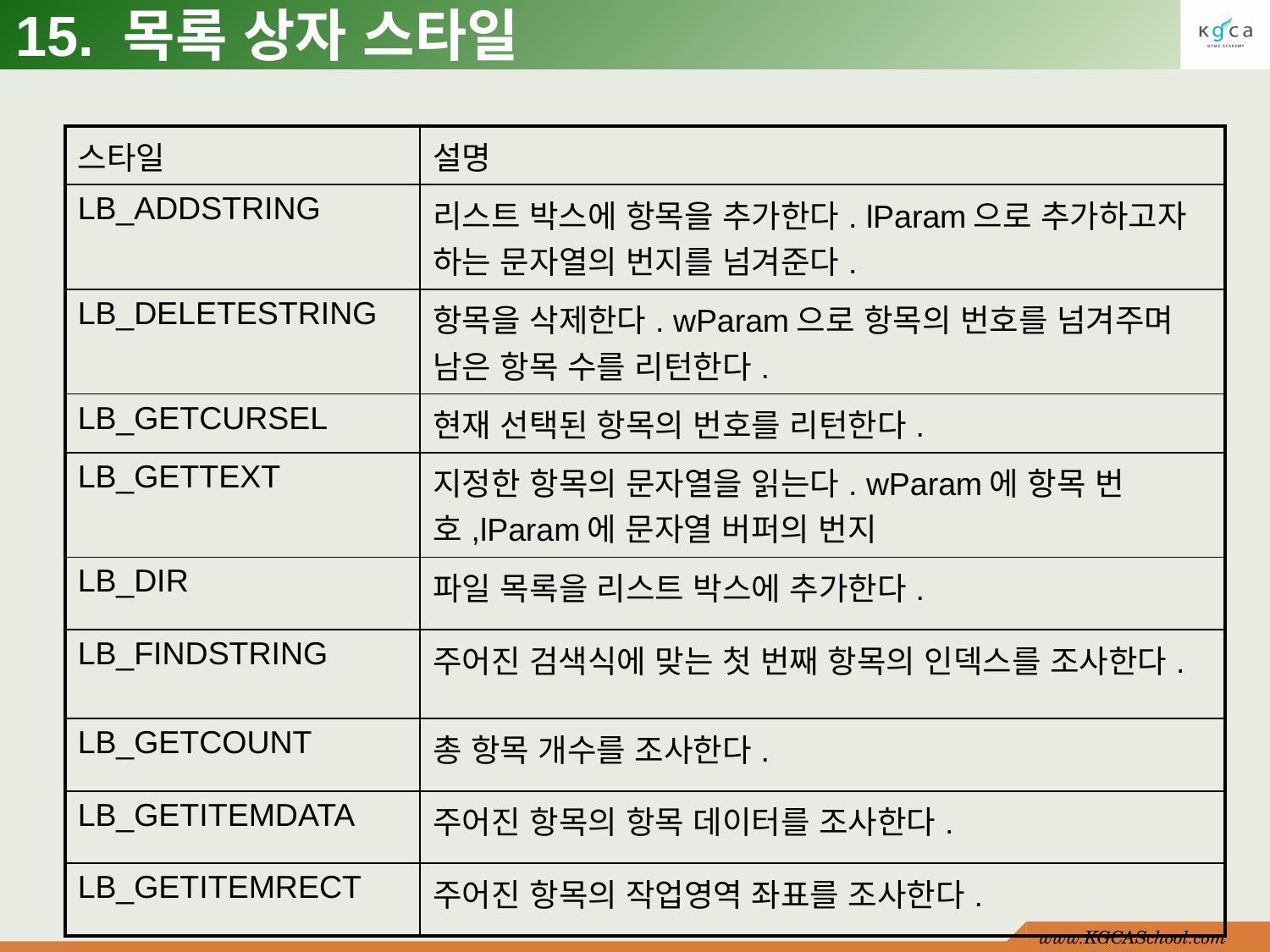

# 15. 목록 상자 스타일
| 스타일 | 설명 |
| --- | --- |
| LB\_ADDSTRING | 리스트 박스에 항목을 추가한다. lParam으로 추가하고자 하는 문자열의 번지를 넘겨준다. |
| LB\_DELETESTRING | 항목을 삭제한다. wParam으로 항목의 번호를 넘겨주며 남은 항목 수를 리턴한다. |
| LB\_GETCURSEL | 현재 선택된 항목의 번호를 리턴한다. |
| LB\_GETTEXT | 지정한 항목의 문자열을 읽는다. wParam에 항목 번호,lParam에 문자열 버퍼의 번지 |
| LB\_DIR | 파일 목록을 리스트 박스에 추가한다. |
| LB\_FINDSTRING | 주어진 검색식에 맞는 첫 번째 항목의 인덱스를 조사한다. |
| LB\_GETCOUNT | 총 항목 개수를 조사한다. |
| LB\_GETITEMDATA | 주어진 항목의 항목 데이터를 조사한다. |
| LB\_GETITEMRECT | 주어진 항목의 작업영역 좌표를 조사한다. |